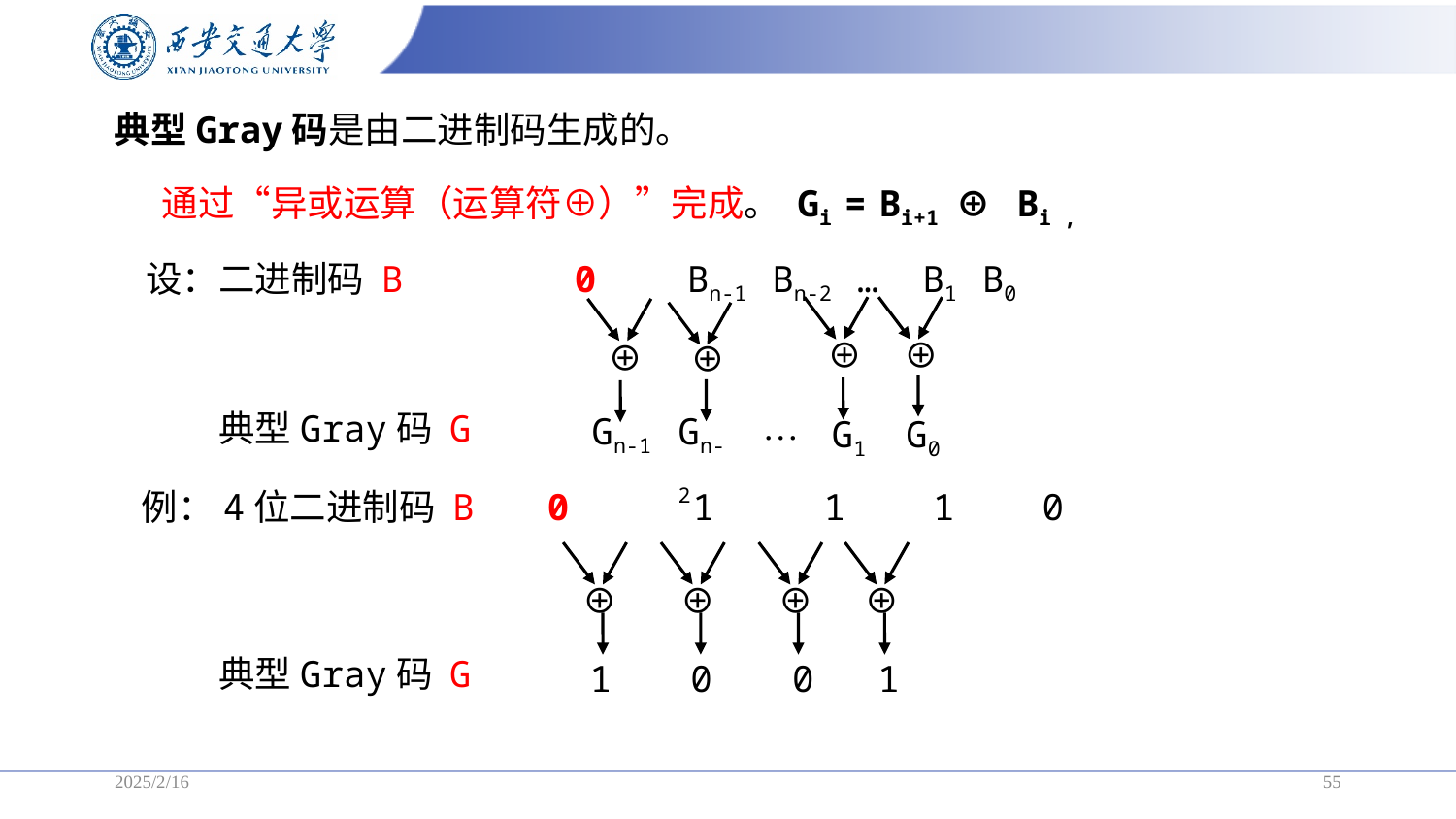

# 典型Gray码是由二进制码生成的。
通过“异或运算（运算符⊕）”完成。 Gi = Bi+1 ⊕ Bi ,
设：二进制码 B             Bn-1  Bn-2  …  B1  B0
0

⊕

⊕

⊕

⊕

…
典型Gray码 G
Gn-2
Gn-1
G0
G1
例：4位二进制码 B          1     1    1    0
0

⊕

⊕

⊕

⊕

典型Gray码 G
1
0
0
1
2025/2/16
55